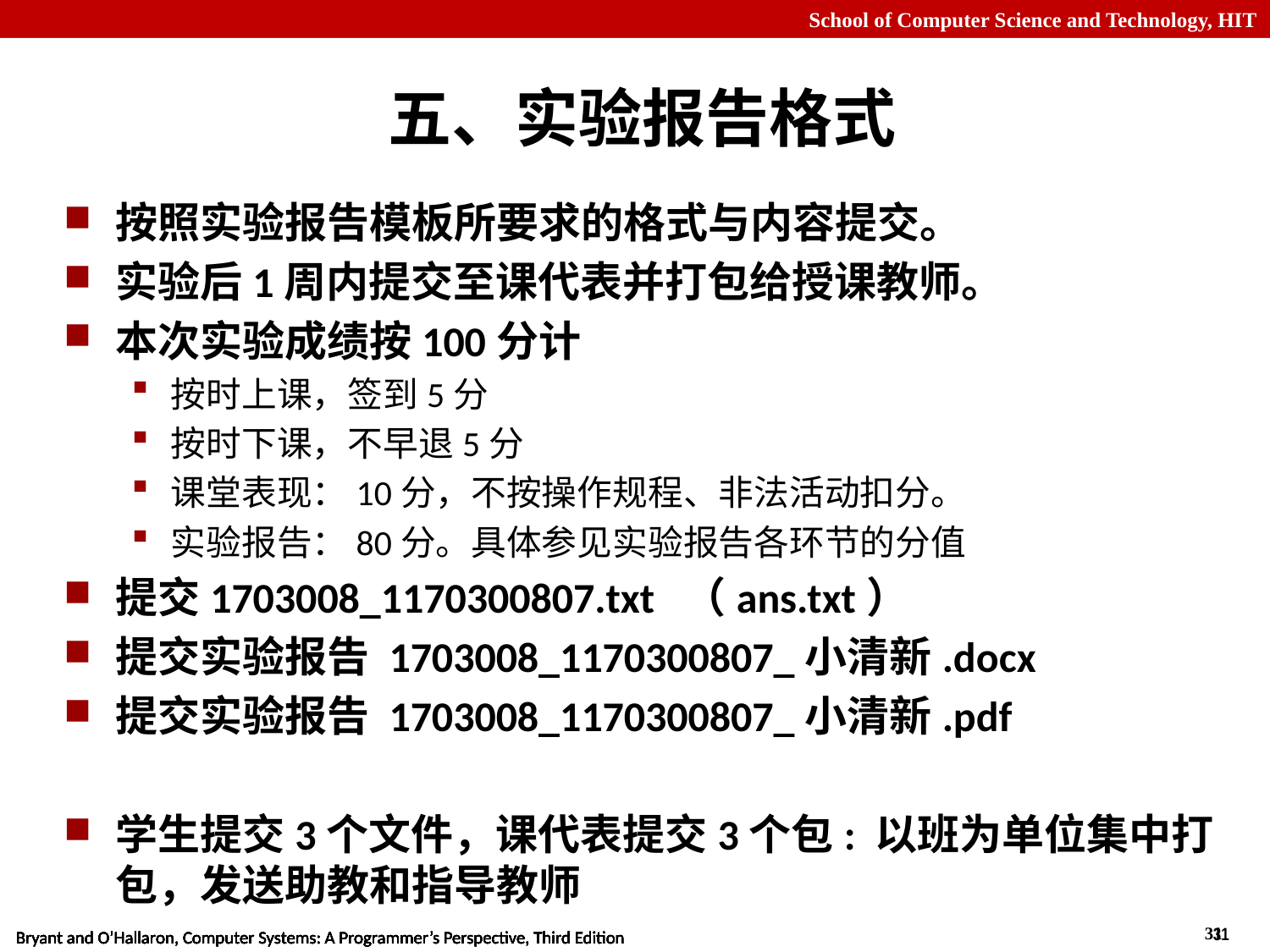

# 五、实验报告格式
按照实验报告模板所要求的格式与内容提交。
实验后1周内提交至课代表并打包给授课教师。
本次实验成绩按100分计
按时上课，签到5分
按时下课，不早退5分
课堂表现：10分，不按操作规程、非法活动扣分。
实验报告：80分。具体参见实验报告各环节的分值
提交1703008_1170300807.txt  （ans.txt）
提交实验报告 1703008_1170300807_小清新.docx
提交实验报告 1703008_1170300807_小清新.pdf

学生提交3个文件，课代表提交3个包: 以班为单位集中打包，发送助教和指导教师